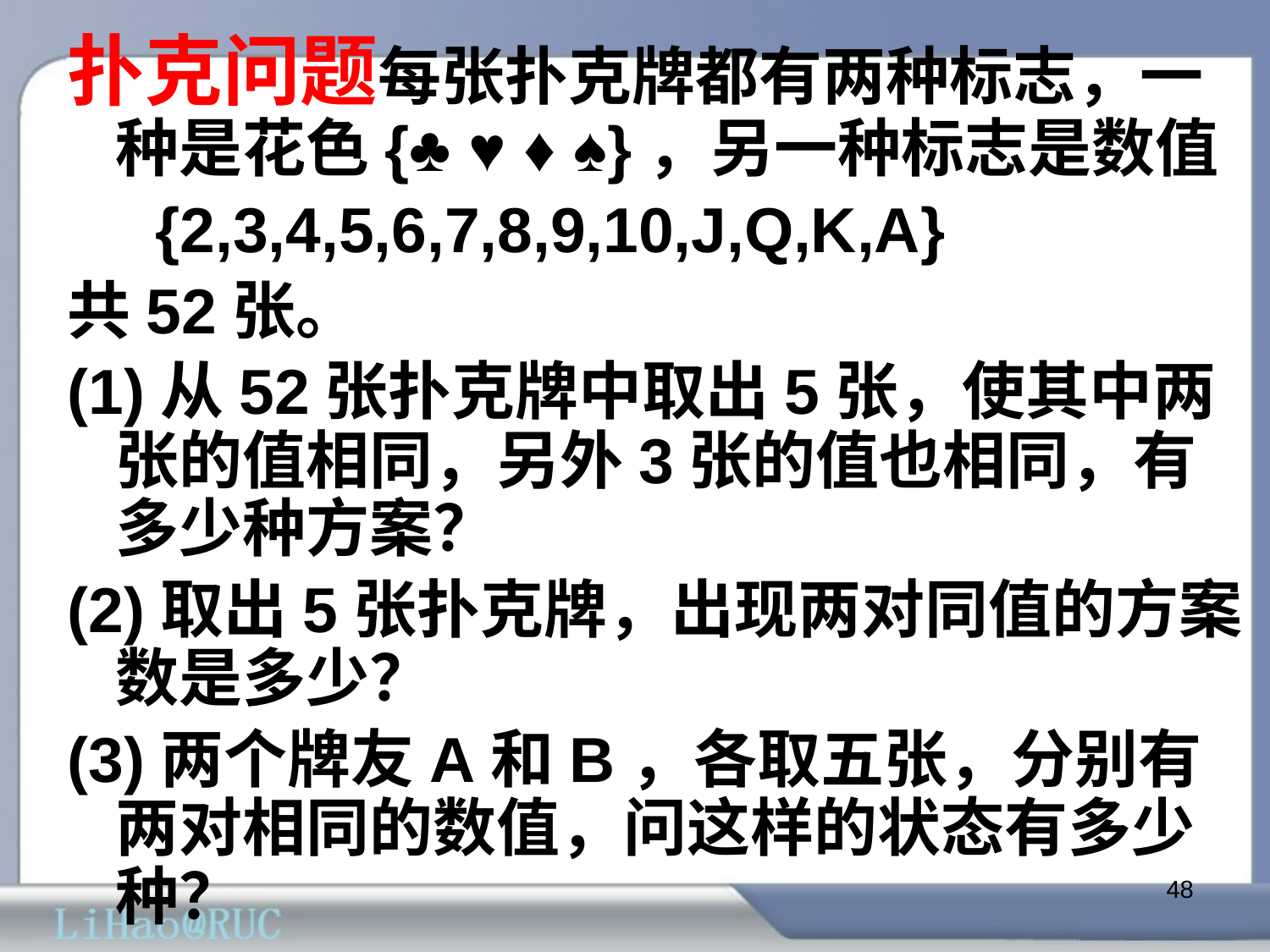

扑克问题每张扑克牌都有两种标志，一种是花色{♣ ♥ ♦ ♠}，另一种标志是数值
     {2,3,4,5,6,7,8,9,10,J,Q,K,A}
共52张。
(1)从52张扑克牌中取出5张，使其中两张的值相同，另外3张的值也相同，有多少种方案？
(2)取出5张扑克牌，出现两对同值的方案数是多少？
(3)两个牌友A和B，各取五张，分别有两对相同的数值，问这样的状态有多少种？
48